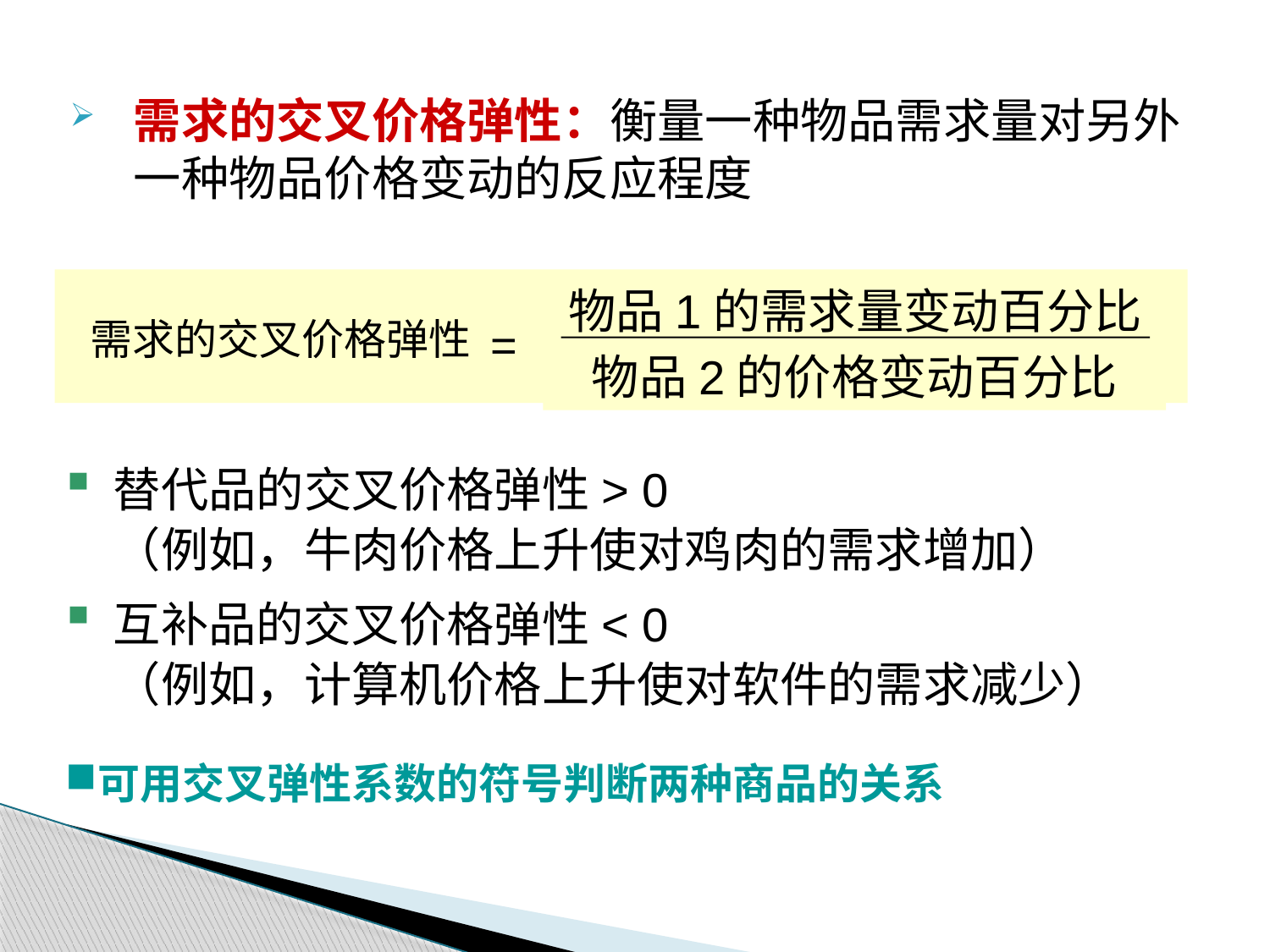

需求的交叉价格弹性：衡量一种物品需求量对另外一种物品价格变动的反应程度

物品1的需求量变动百分比

物品2的价格变动百分比
需求的交叉价格弹性
=
替代品的交叉价格弹性> 0
（例如，牛肉价格上升使对鸡肉的需求增加）
互补品的交叉价格弹性< 0
（例如，计算机价格上升使对软件的需求减少）
可用交叉弹性系数的符号判断两种商品的关系